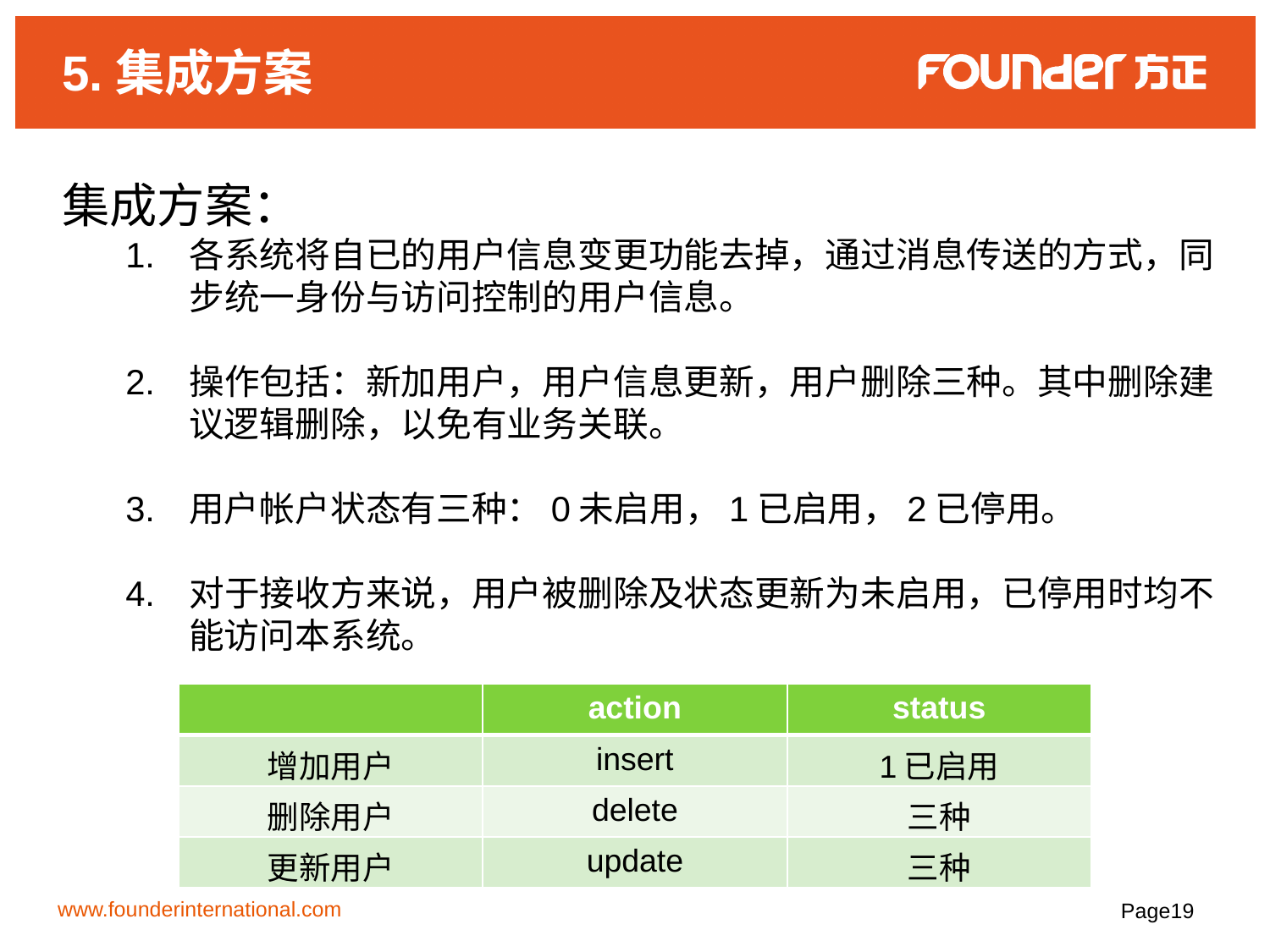

# 5.集成方案
集成方案：
各系统将自已的用户信息变更功能去掉，通过消息传送的方式，同步统一身份与访问控制的用户信息。

操作包括：新加用户，用户信息更新，用户删除三种。其中删除建议逻辑删除，以免有业务关联。

用户帐户状态有三种：0未启用，1已启用，2已停用。

对于接收方来说，用户被删除及状态更新为未启用，已停用时均不能访问本系统。
|  | action | status |
| --- | --- | --- |
| 增加用户 | insert | 1已启用 |
| 删除用户 | delete | 三种 |
| 更新用户 | update | 三种 |
www.founderinternational.com
Page19